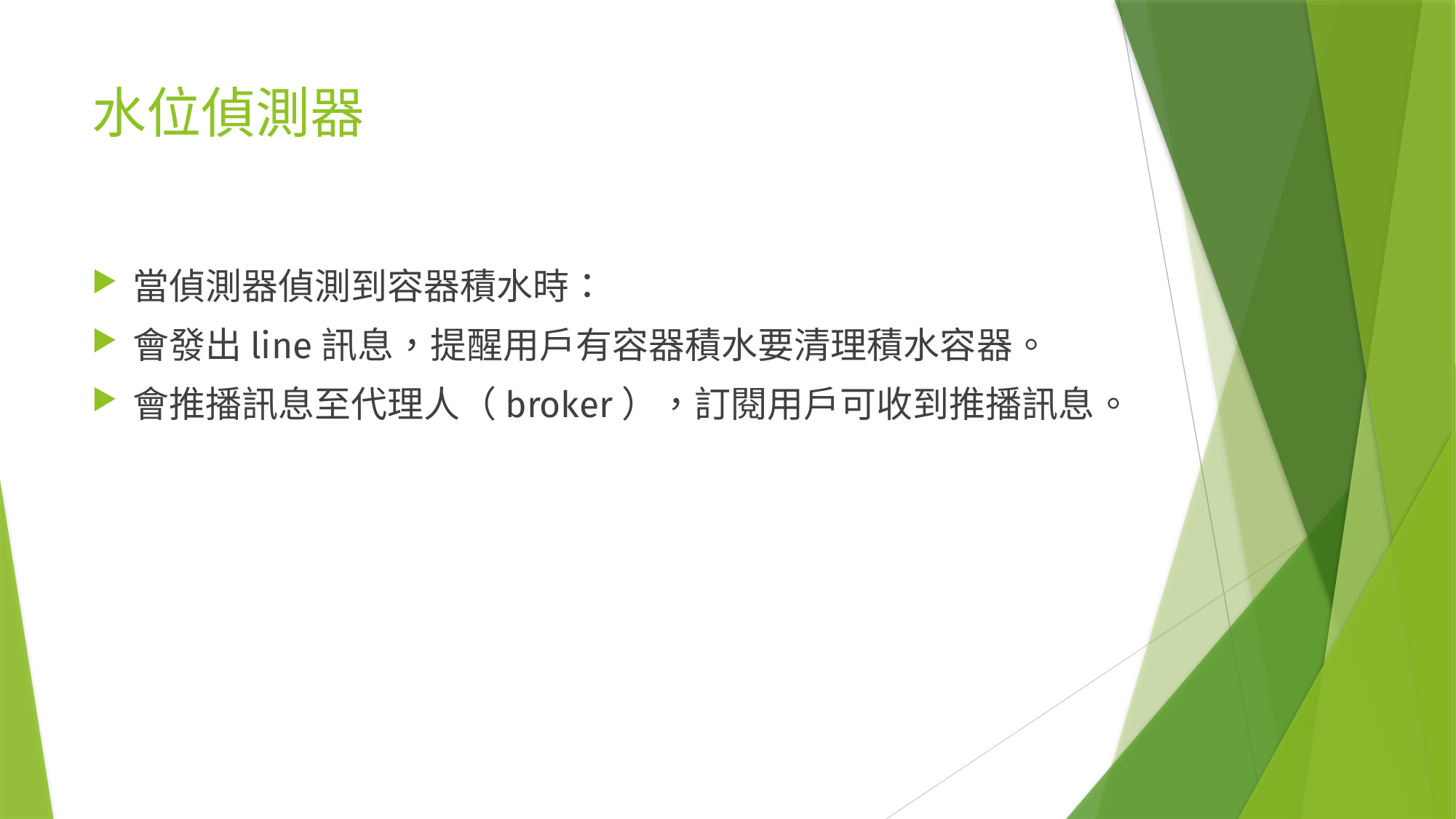

# 水位偵測器
當偵測器偵測到容器積水時：
會發出line訊息，提醒用戶有容器積水要清理積水容器。
會推播訊息至代理人（broker），訂閱用戶可收到推播訊息。